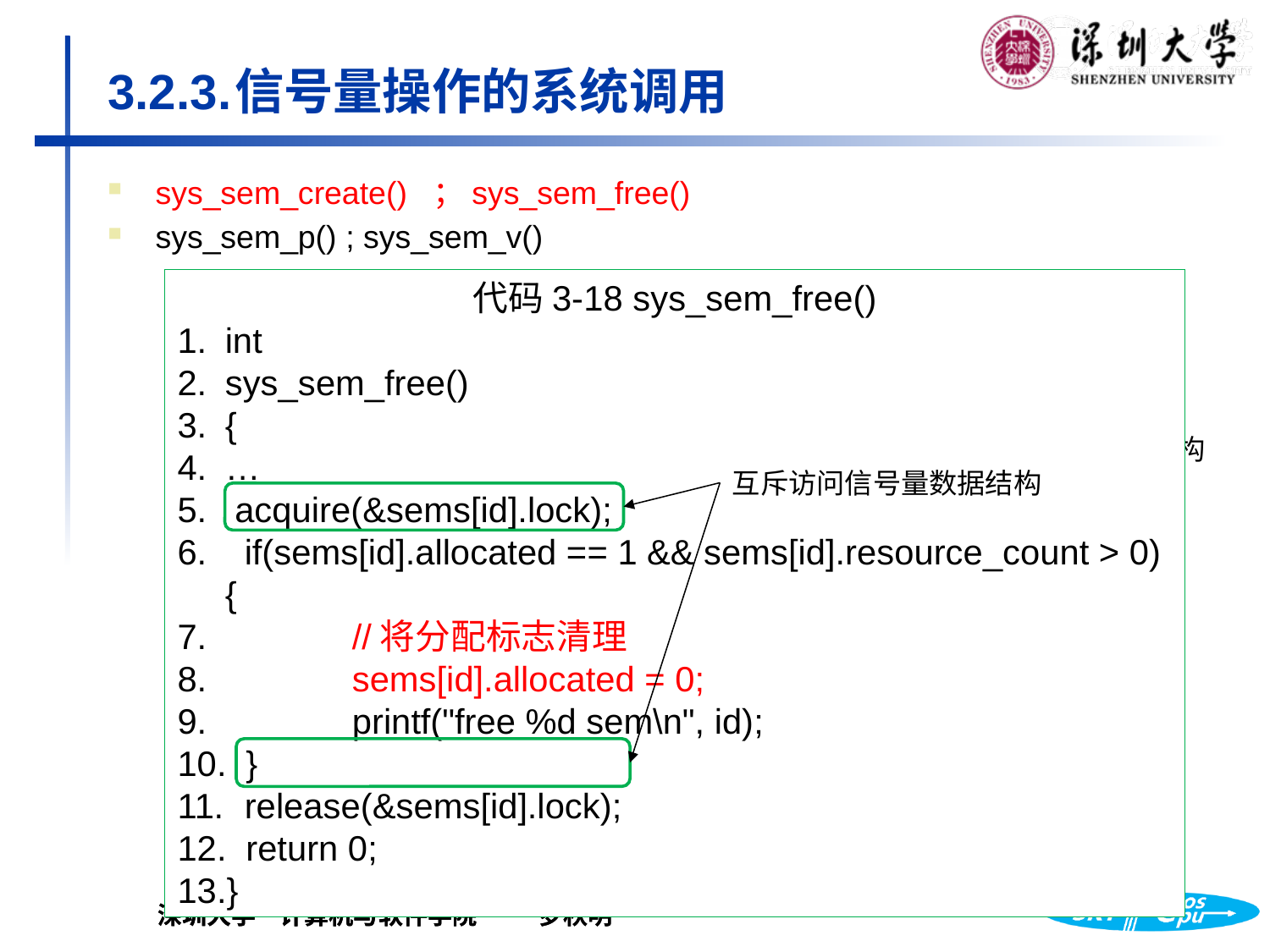

# 3.2.3.	信号量操作的系统调用
sys_sem_create()  ；sys_sem_free()
sys_sem_p() ; sys_sem_v()
代码3-18 sys_sem_free()
int
sys_sem_free()
{
…
 acquire(&sems[id].lock);
  if(sems[id].allocated == 1 && sems[id].resource_count > 0){
 	//将分配标志清理
  	sems[id].allocated = 0;
  	printf("free %d sem\n", id);
  }
  release(&sems[id].lock);
  return 0;
}
代码3-17 sys_sem_create()
int sys_sem_create()
{
…
for(i = 0; i < SEM_MAX_NUM; i++) {
 	acquire(&sems[i].lock);
 	if(sems[i].allocated == 0) {
 	 //数据结构成员赋值
 	  sems[i].alloresource_count cated = 1;
 	  sems[i]. = n_sem;
 	  printf("create %d sem\n",i);
 	  release(&sems[i].lock);
 	  return i;
 	}
  	 release(&sems[i].lock);
   }
…
}
互斥访问信号量数据结构

互斥访问信号量数据结构